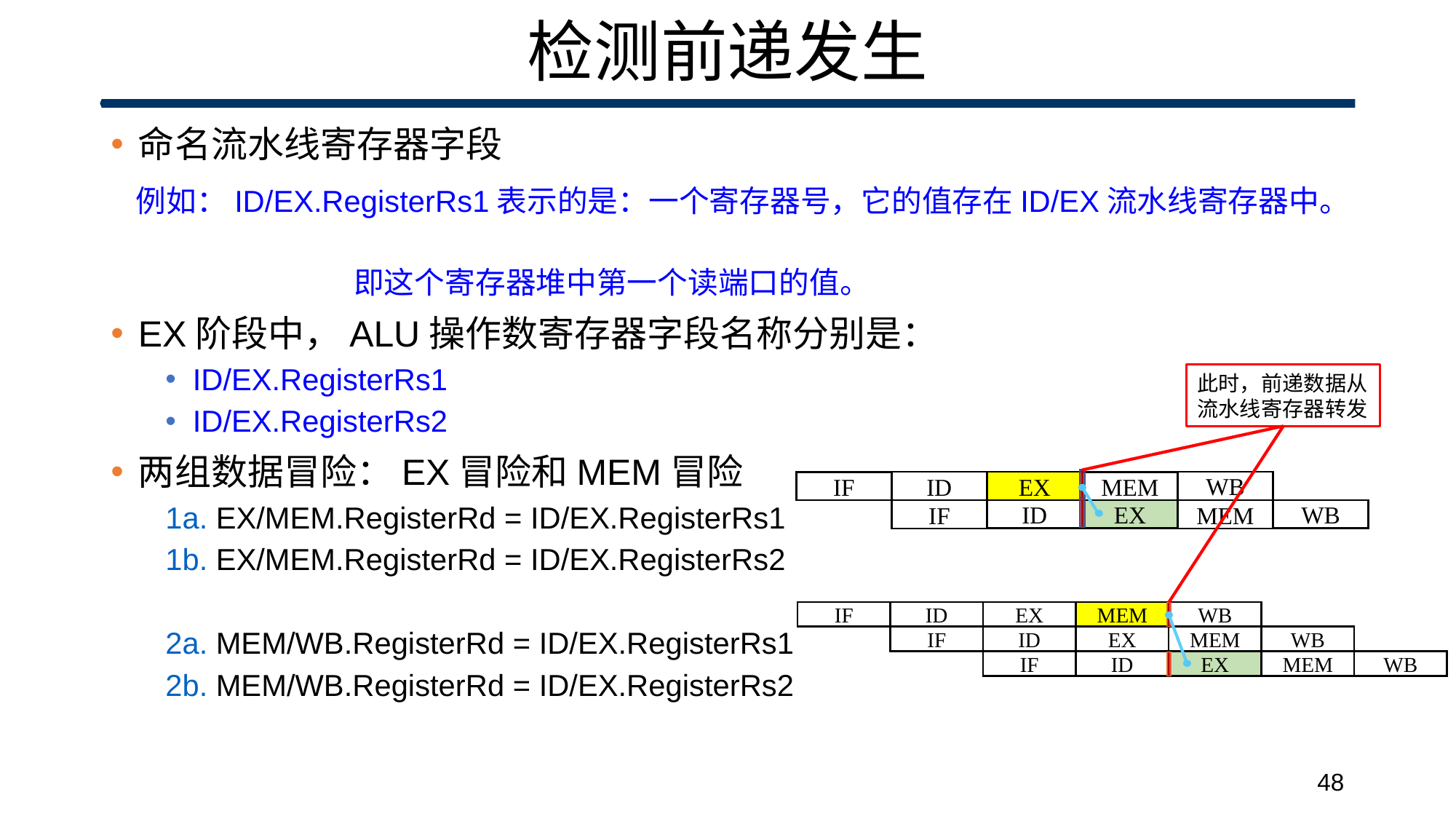

# 检测前递发生
命名流水线寄存器字段
  例如：ID/EX.RegisterRs1表示的是：一个寄存器号，它的值存在ID/EX流水线寄存器中。
                                   即这个寄存器堆中第一个读端口的值。
EX阶段中，ALU操作数寄存器字段名称分别是：
ID/EX.RegisterRs1
ID/EX.RegisterRs2
两组数据冒险：EX冒险和MEM冒险
1a. EX/MEM.RegisterRd = ID/EX.RegisterRs1
1b. EX/MEM.RegisterRd = ID/EX.RegisterRs2

2a. MEM/WB.RegisterRd = ID/EX.RegisterRs1
2b. MEM/WB.RegisterRd = ID/EX.RegisterRs2
此时，前递数据从流水线寄存器转发

WB
ID
EX
IF
MEM

WB
ID
EX
IF
MEM

WB
ID
EX
IF
MEM

WB
ID
EX
IF
MEM
WB
ID
EX
IF
MEM

48